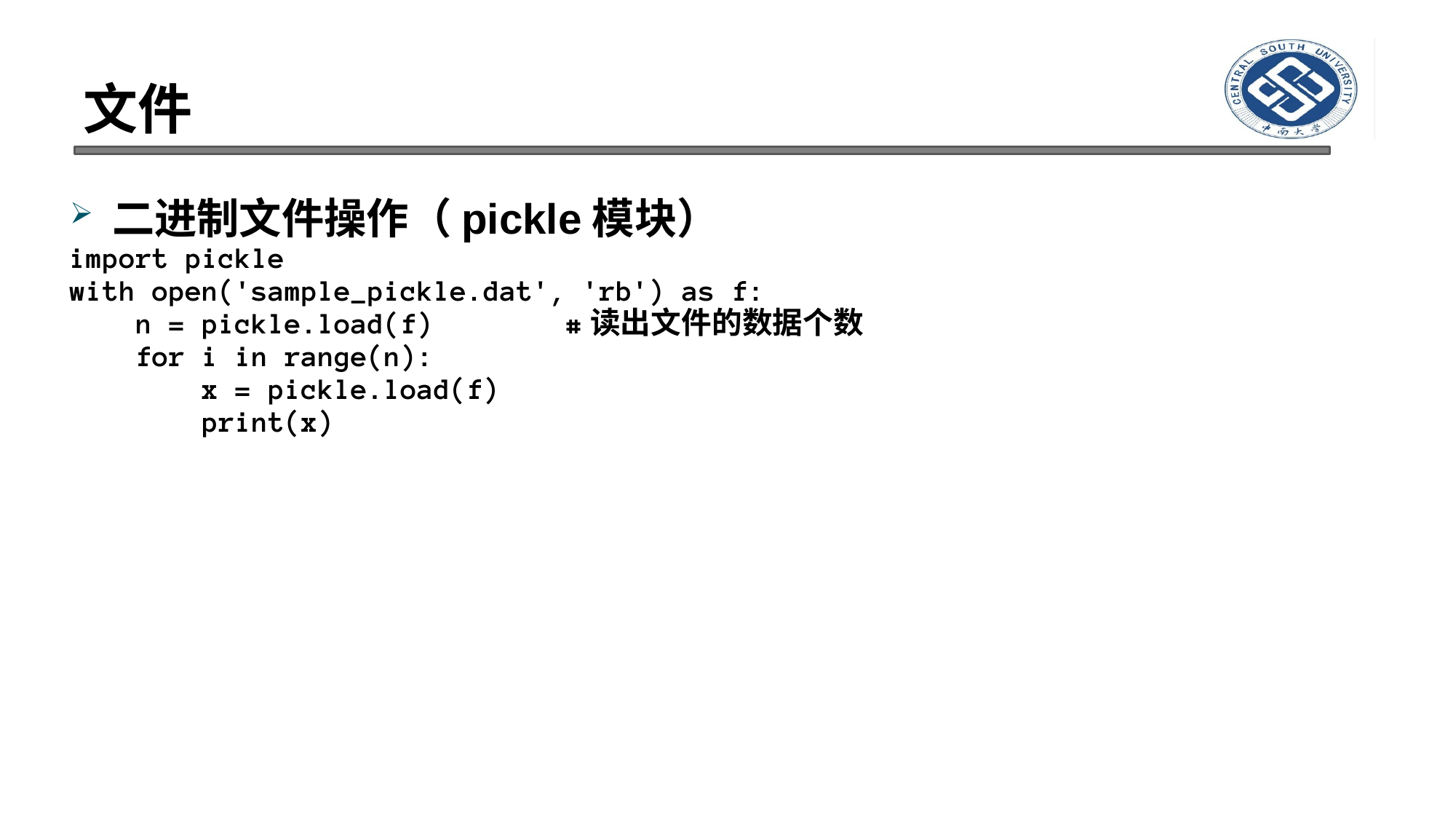

# 文件
二进制文件操作（pickle模块）
import pickle
with open('sample_pickle.dat', 'rb') as f:
    n = pickle.load(f)        #读出文件的数据个数
    for i in range(n):
        x = pickle.load(f)
        print(x)